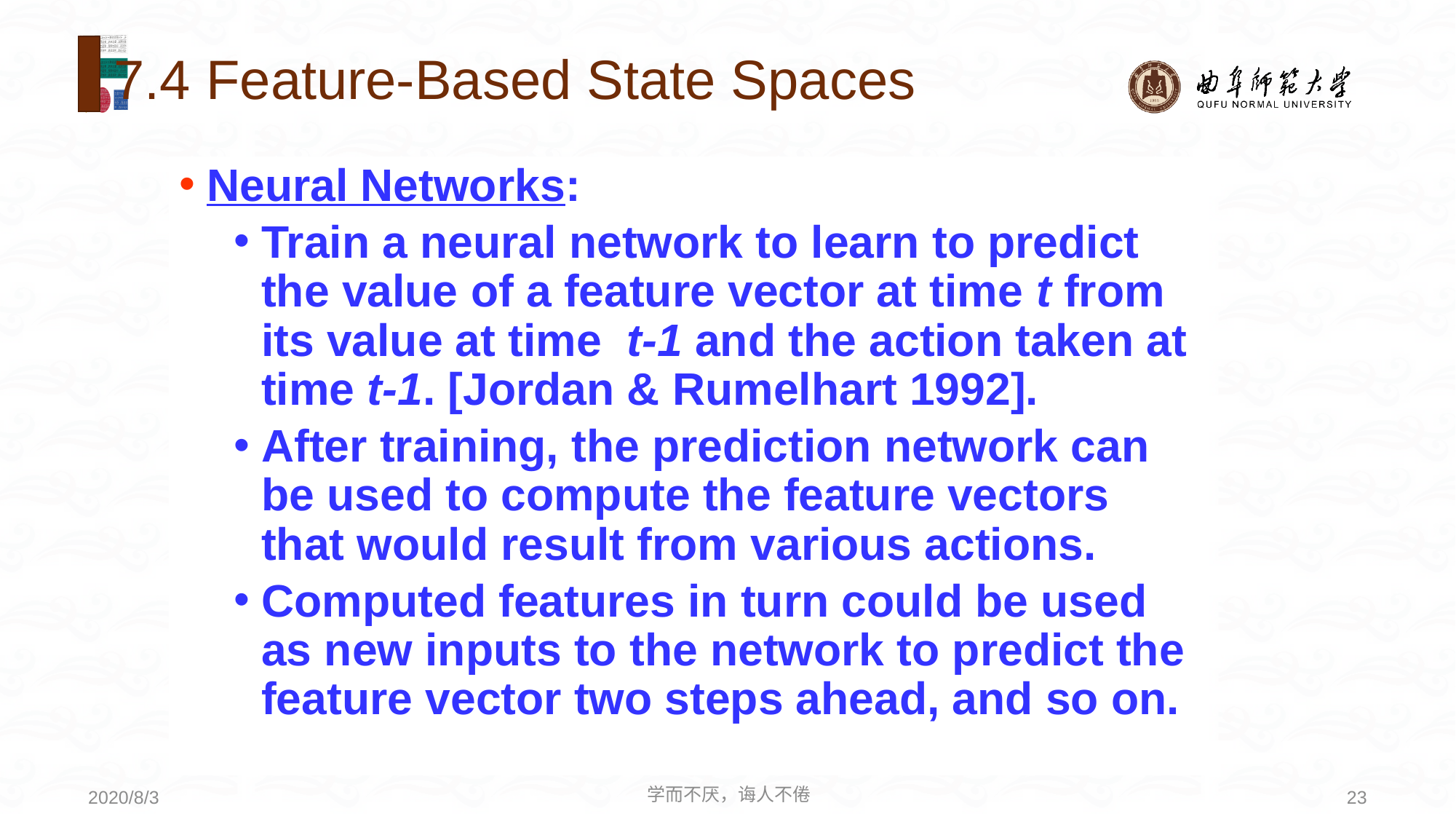

# 7.4 Feature-Based State Spaces
Neural Networks:
Train a neural network to learn to predict the value of a feature vector at time t from its value at time  t-1 and the action taken at time t-1. [Jordan & Rumelhart 1992].
After training, the prediction network can be used to compute the feature vectors that would result from various actions.
Computed features in turn could be used as new inputs to the network to predict the feature vector two steps ahead, and so on.
学而不厌，诲人不倦
23
2020/8/3